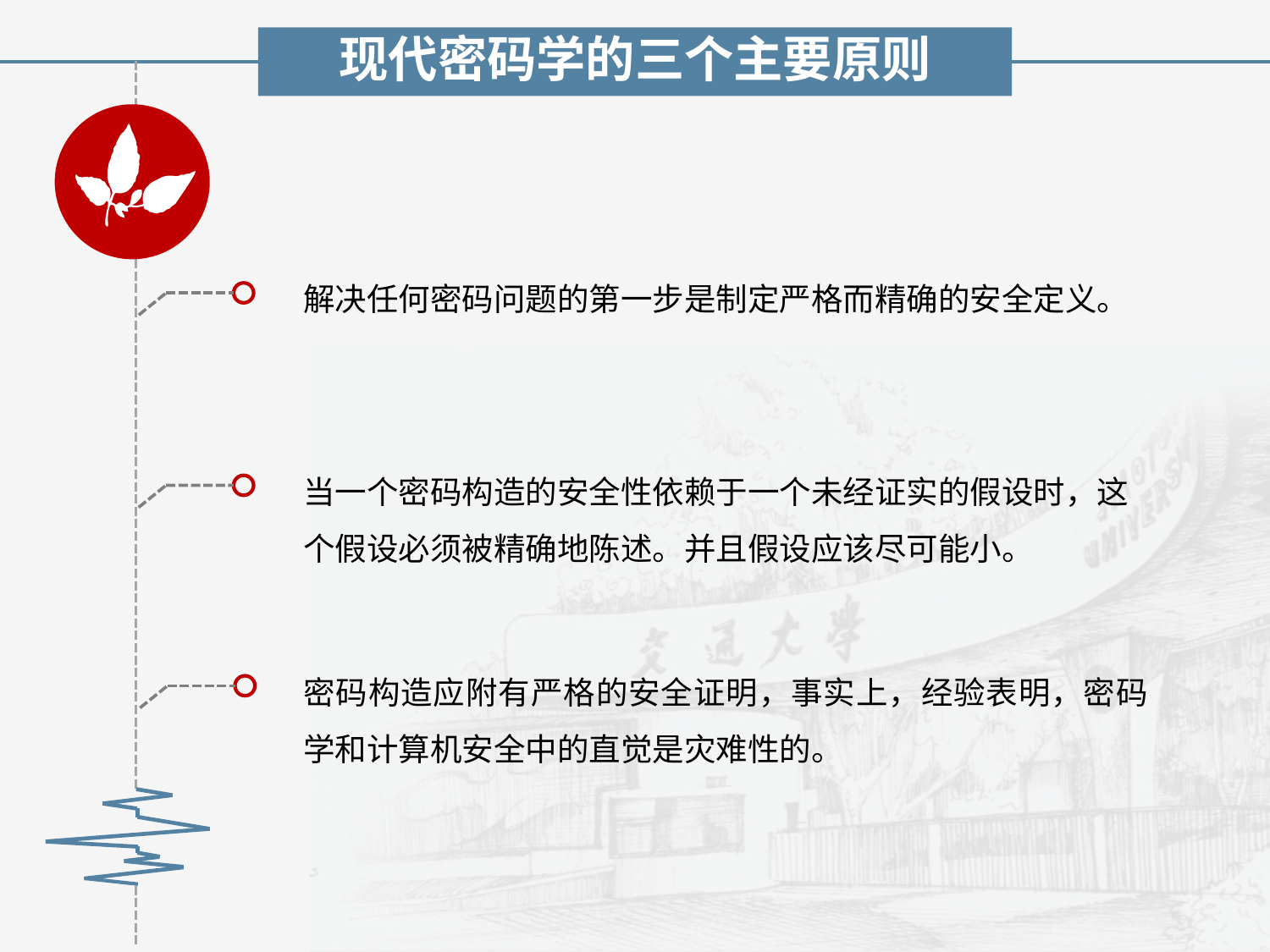

现代密码学的三个主要原则

解决任何密码问题的第一步是制定严格而精确的安全定义。

当一个密码构造的安全性依赖于一个未经证实的假设时，这个假设必须被精确地陈述。并且假设应该尽可能小。

密码构造应附有严格的安全证明，事实上，经验表明，密码学和计算机安全中的直觉是灾难性的。